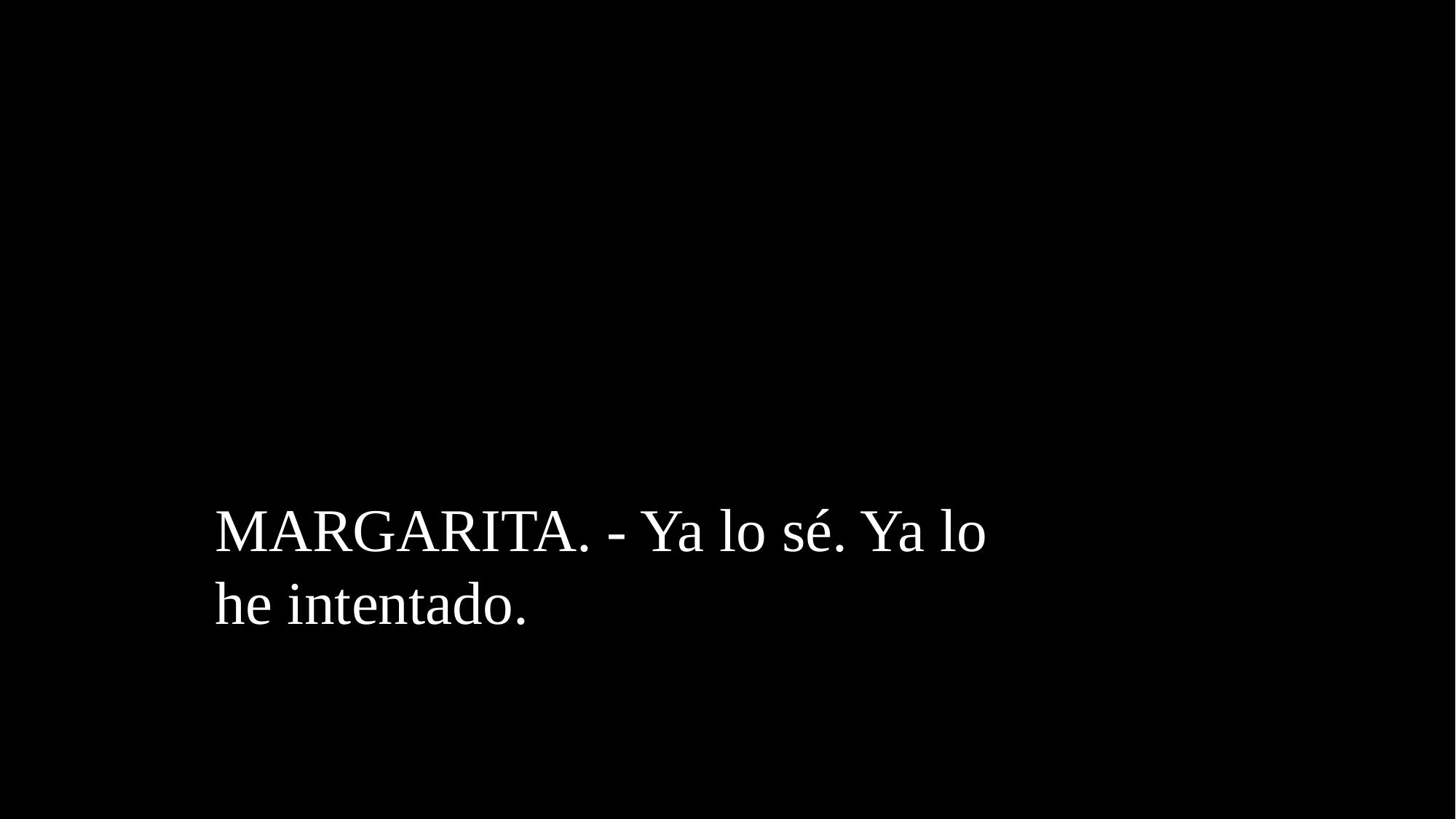

MARGARITA. - Ya lo sé. Ya lo he intentado.

マルガリータ: 知っています、実際にやってみました